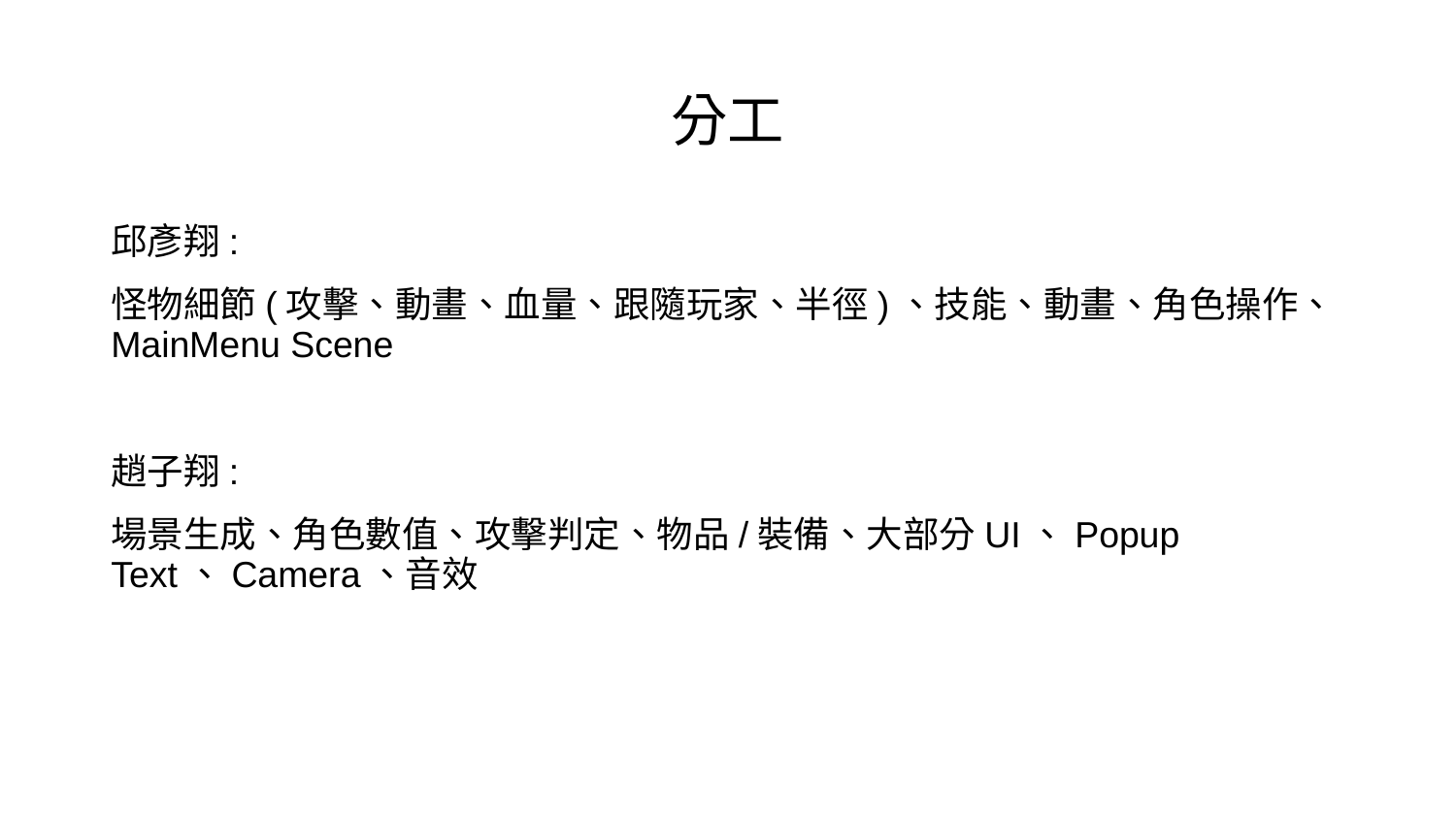

# 分工
邱彥翔:
怪物細節(攻擊、動畫、血量、跟隨玩家、半徑)、技能、動畫、角色操作、MainMenu Scene

趙子翔:
場景生成、角色數值、攻擊判定、物品/裝備、大部分UI、Popup Text、Camera、音效